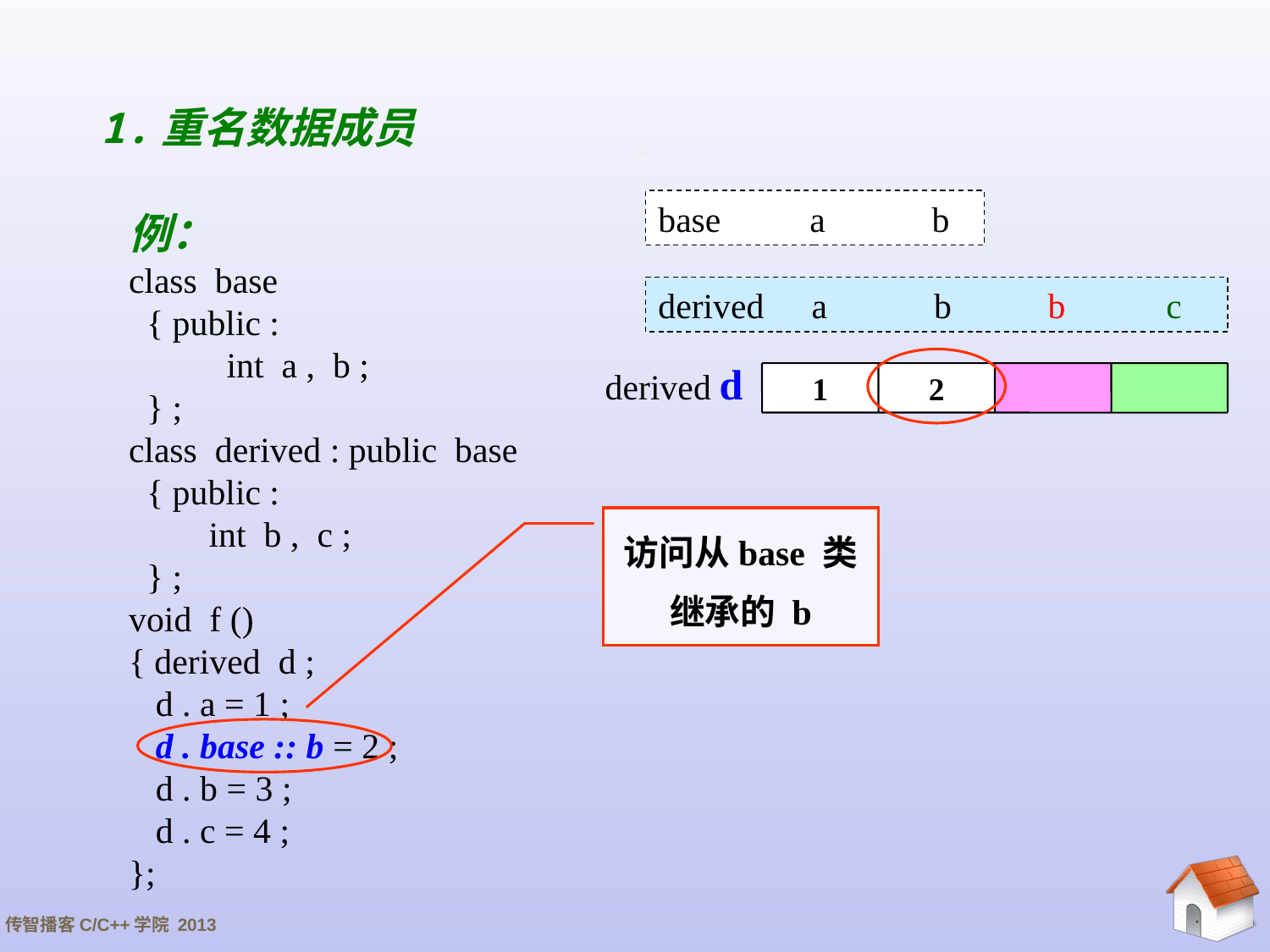

# 7.2.2  重名成员
1.重名数据成员
base          a            b
例：
class  base
  { public :
           int  a ,  b ;
  } ;
class  derived : public  base
  { public :
         int  b ,  c ;
  } ;
void  f ()
{ derived  d ;
   d . a = 1 ;
   d . base :: b = 2 ;
   d . b = 3 ;
   d . c = 4 ;
};
derived 	   a            b	 b	c

derived d
1

2

访问从base 类继承的 b